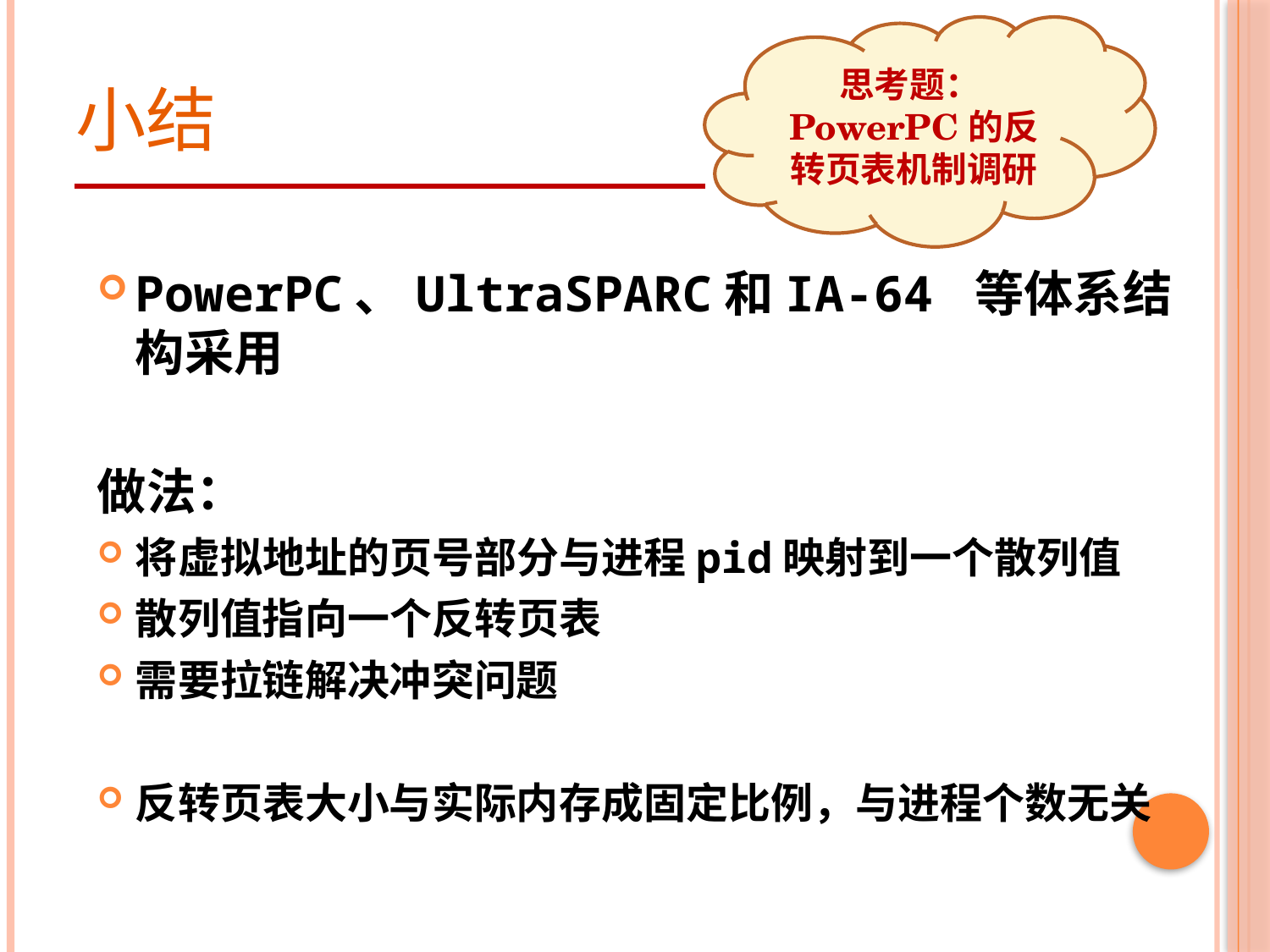

思考题：PowerPC的反转页表机制调研
# 小结
PowerPC、UltraSPARC和IA-64 等体系结构采用

做法：
将虚拟地址的页号部分与进程pid映射到一个散列值
散列值指向一个反转页表
需要拉链解决冲突问题

反转页表大小与实际内存成固定比例，与进程个数无关